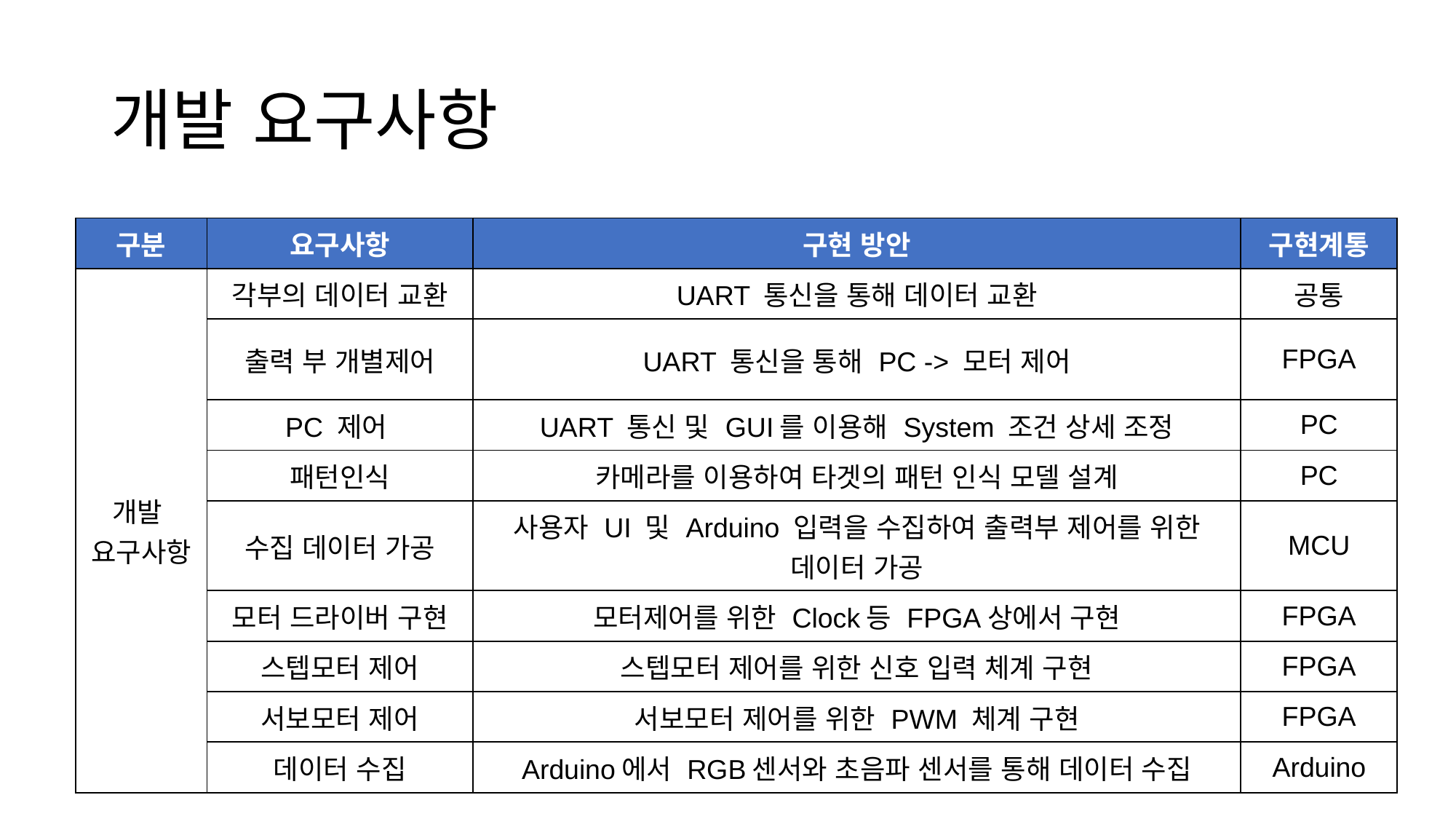

# 개발 요구사항
| 구분 | 요구사항 | 구현 방안 | 구현계통 |
| --- | --- | --- | --- |
| 개발 요구사항 | 각부의 데이터 교환 | UART 통신을 통해 데이터 교환 | 공통 |
|  | 출력 부 개별제어 | UART 통신을 통해 PC -> 모터 제어 | FPGA |
|  | PC 제어 | UART 통신 및 GUI를 이용해 System 조건 상세 조정 | PC |
|  | 패턴인식 | 카메라를 이용하여 타겟의 패턴 인식 모델 설계 | PC |
|  | 수집 데이터 가공 | 사용자 UI 및 Arduino 입력을 수집하여 출력부 제어를 위한 데이터 가공 | MCU |
|  | 모터 드라이버 구현 | 모터제어를 위한 Clock등 FPGA상에서 구현 | FPGA |
|  | 스텝모터 제어 | 스텝모터 제어를 위한 신호 입력 체계 구현 | FPGA |
|  | 서보모터 제어 | 서보모터 제어를 위한 PWM 체계 구현 | FPGA |
|  | 데이터 수집 | Arduino에서 RGB센서와 초음파 센서를 통해 데이터 수집 | Arduino |